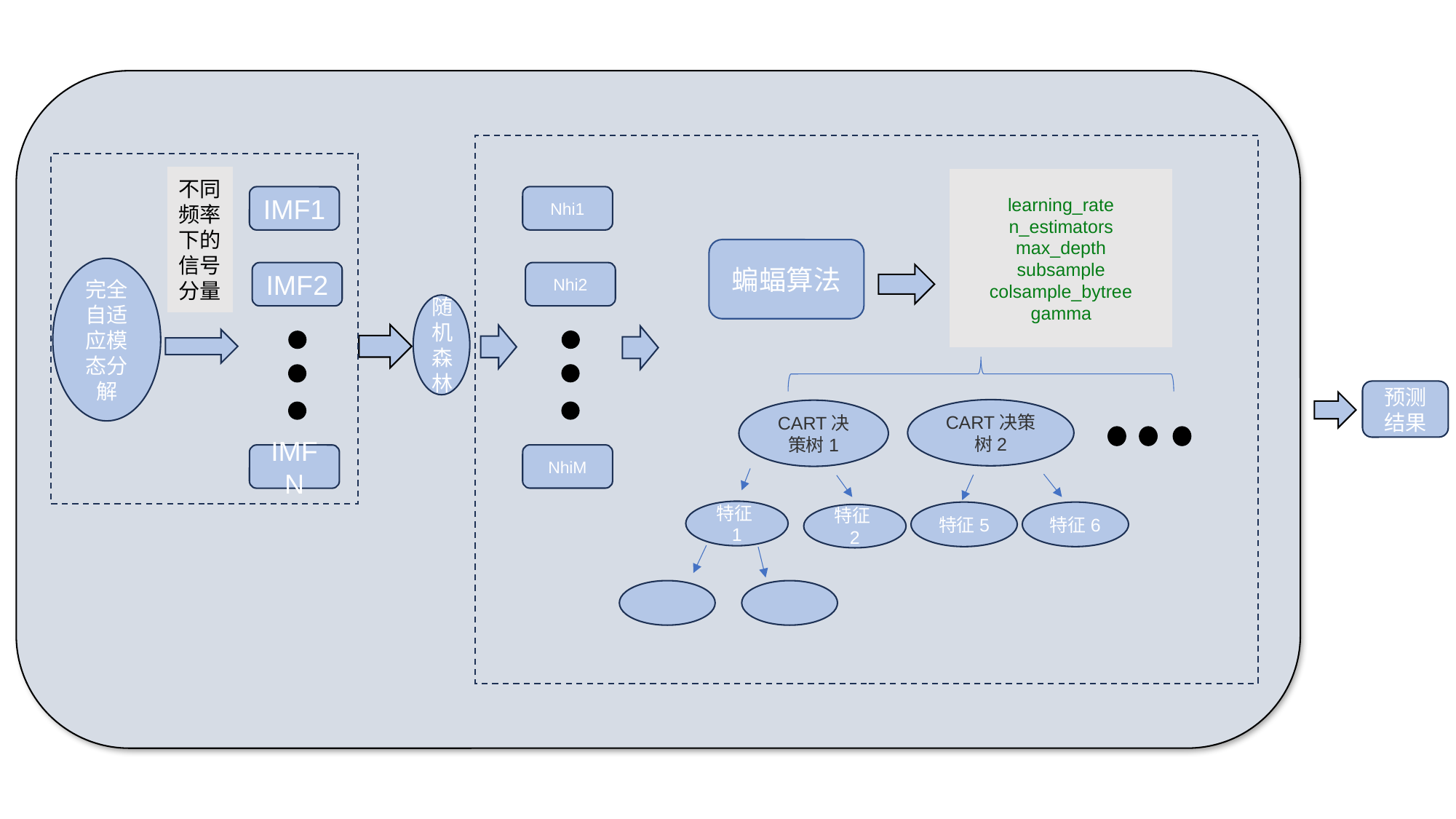

不同频率下的信号分量
learning_rate n_estimators
max_depth
subsample
colsample_bytree
gamma

Nhi1
IMF1
蝙蝠算法
完全自适应模态分解
Nhi2
IMF2

随机森林

预测结果

CART决策树2
CART决策树1

NhiM
IMFN
特征1
特征5
特征6
特征2